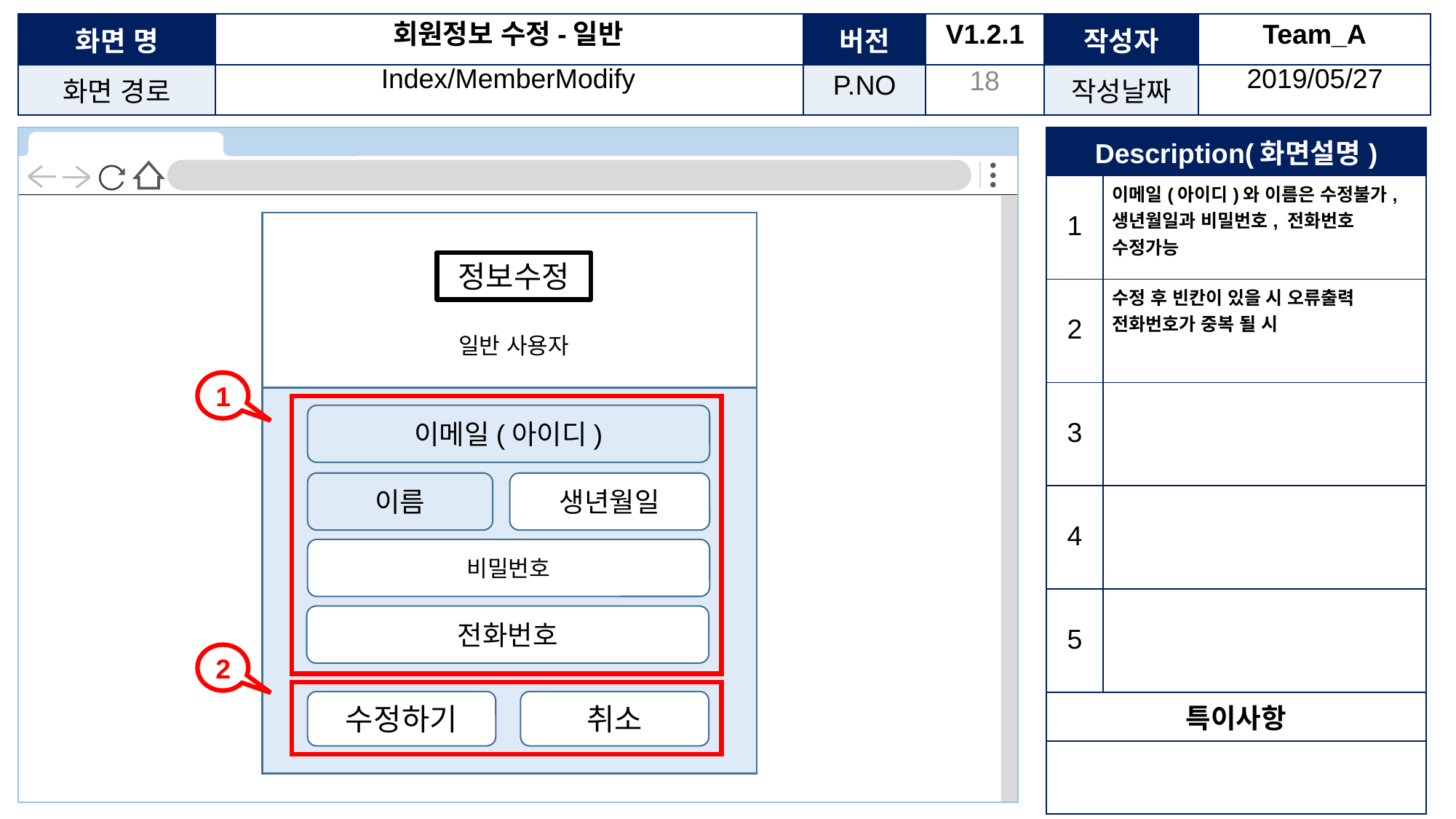

회원정보 수정-일반

18
Index/MemberModify
2019/05/27
| Description(화면설명) |  |
| --- | --- |
| 1 | 이메일(아이디)와 이름은 수정불가, 생년월일과 비밀번호, 전화번호 수정가능 |
| 2 | 수정 후 빈칸이 있을 시 오류출력 전화번호가 중복 될 시 |
| 3 |  |
| 4 |  |
| 5 |  |
| 특이사항 |  |
|  |  |

정보수정
일반 사용자
1

이메일(아이디)
이름
생년월일
비밀번호
전화번호
2

수정하기
취소